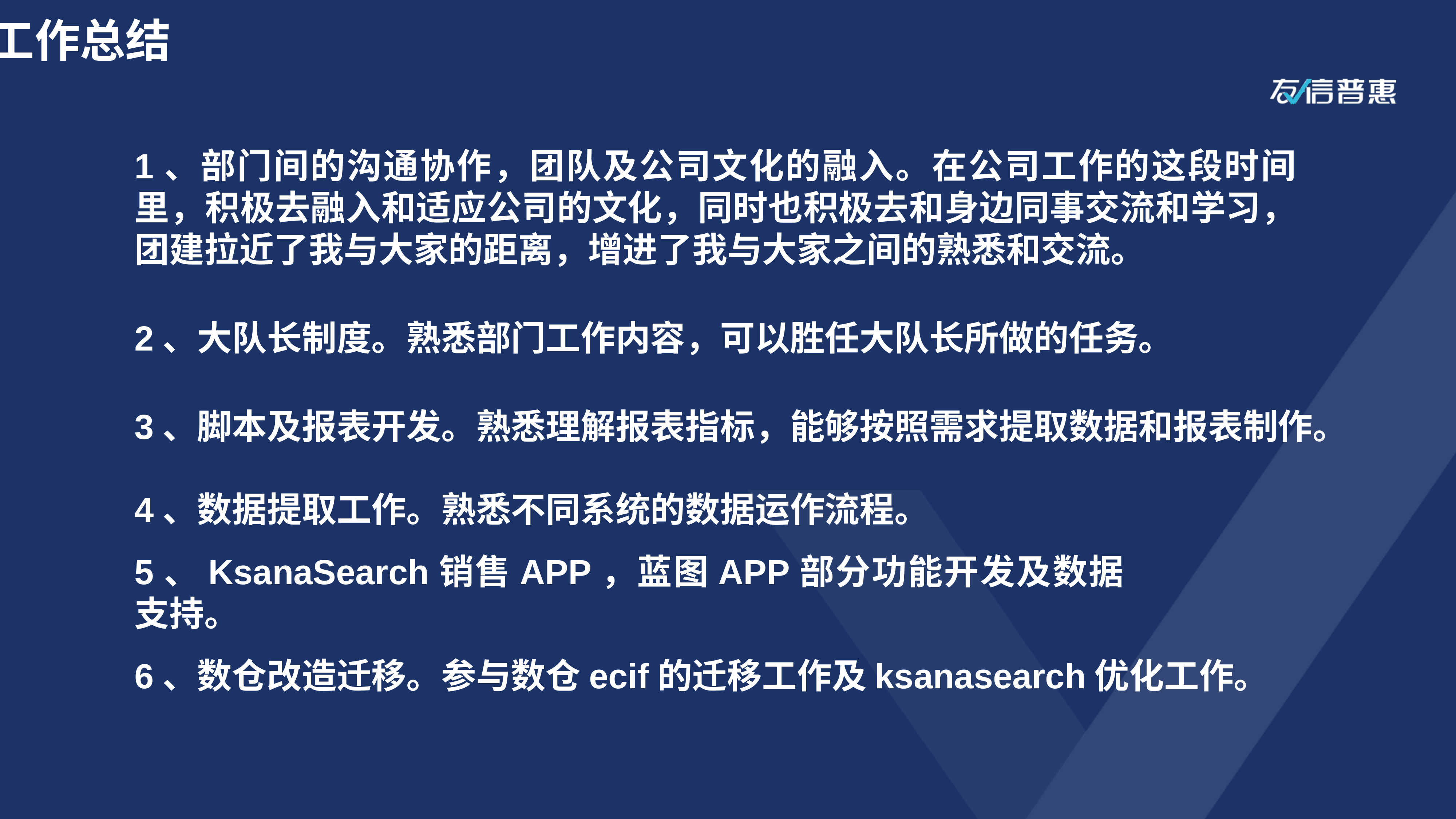

工作总结
1、部门间的沟通协作，团队及公司文化的融入。在公司工作的这段时间里，积极去融入和适应公司的文化，同时也积极去和身边同事交流和学习，团建拉近了我与大家的距离，增进了我与大家之间的熟悉和交流。

2、大队长制度。熟悉部门工作内容，可以胜任大队长所做的任务。
3、脚本及报表开发。熟悉理解报表指标，能够按照需求提取数据和报表制作。
4、数据提取工作。熟悉不同系统的数据运作流程。
5、KsanaSearch销售APP，蓝图APP部分功能开发及数据支持。
6、数仓改造迁移。参与数仓ecif的迁移工作及ksanasearch优化工作。